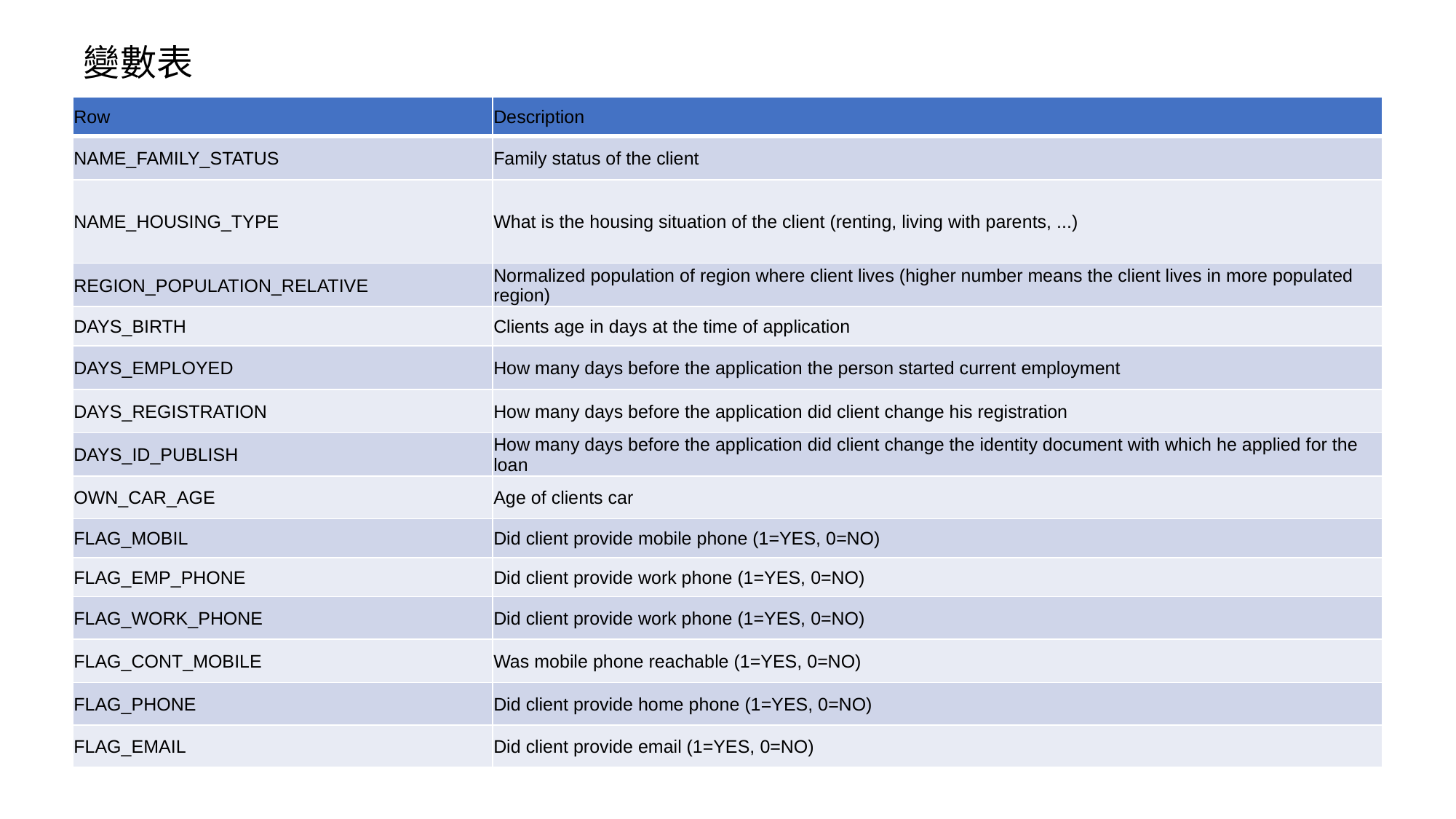

變數表
| Row | Description |
| --- | --- |
| NAME\_FAMILY\_STATUS | Family status of the client |
| NAME\_HOUSING\_TYPE | What is the housing situation of the client (renting, living with parents, ...) |
| REGION\_POPULATION\_RELATIVE | Normalized population of region where client lives (higher number means the client lives in more populated region) |
| DAYS\_BIRTH | Clients age in days at the time of application |
| DAYS\_EMPLOYED | How many days before the application the person started current employment |
| DAYS\_REGISTRATION | How many days before the application did client change his registration |
| DAYS\_ID\_PUBLISH | How many days before the application did client change the identity document with which he applied for the loan |
| OWN\_CAR\_AGE | Age of clients car |
| FLAG\_MOBIL | Did client provide mobile phone (1=YES, 0=NO) |
| FLAG\_EMP\_PHONE | Did client provide work phone (1=YES, 0=NO) |
| FLAG\_WORK\_PHONE | Did client provide work phone (1=YES, 0=NO) |
| FLAG\_CONT\_MOBILE | Was mobile phone reachable (1=YES, 0=NO) |
| FLAG\_PHONE | Did client provide home phone (1=YES, 0=NO) |
| FLAG\_EMAIL | Did client provide email (1=YES, 0=NO) |